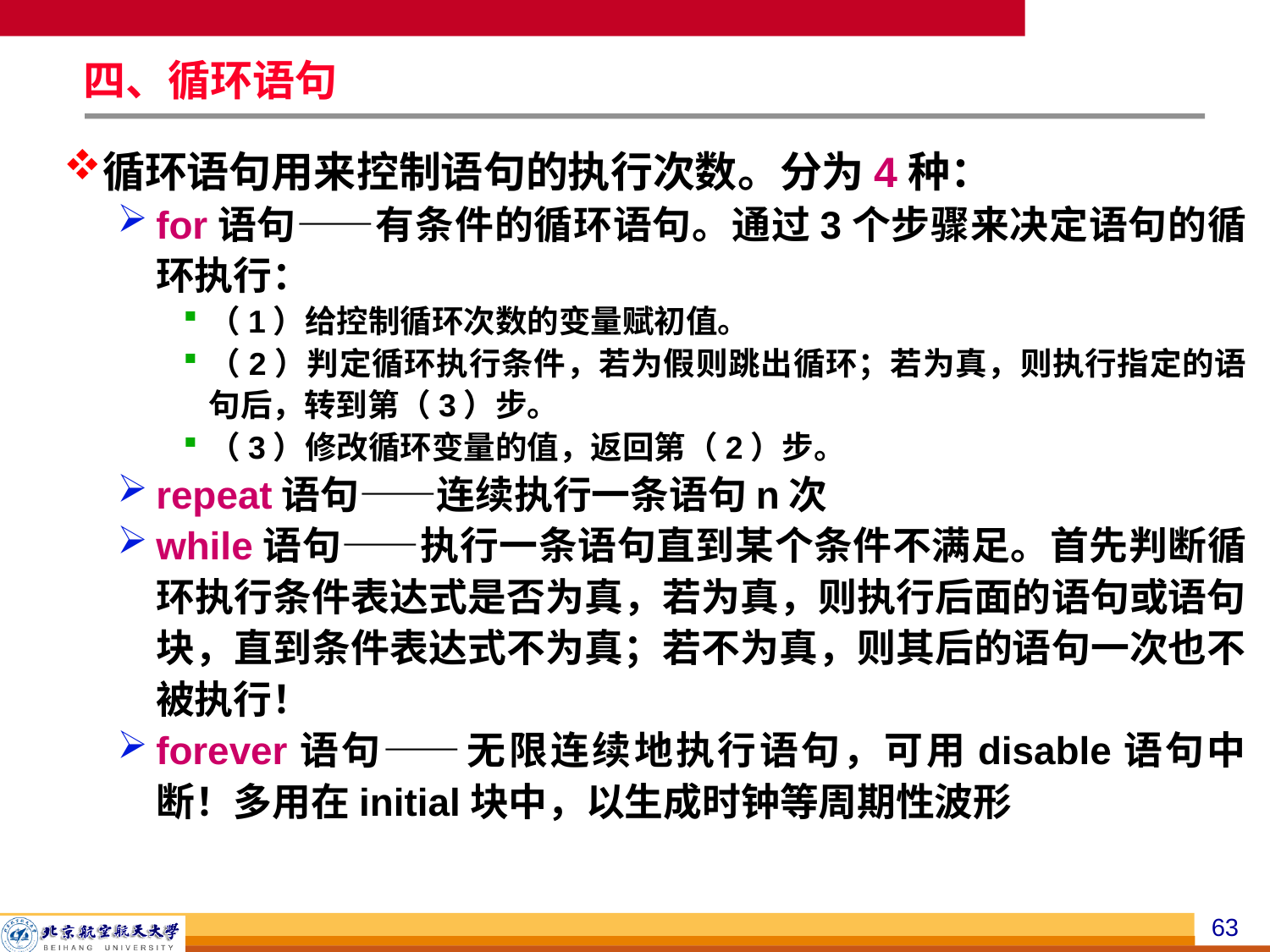

# 四、循环语句
循环语句用来控制语句的执行次数。分为4种：
for语句——有条件的循环语句。通过3个步骤来决定语句的循环执行：
（1）给控制循环次数的变量赋初值。
（2）判定循环执行条件，若为假则跳出循环；若为真，则执行指定的语句后，转到第（3）步。
（3）修改循环变量的值，返回第（2）步。
repeat语句——连续执行一条语句n次
while语句——执行一条语句直到某个条件不满足。首先判断循环执行条件表达式是否为真，若为真，则执行后面的语句或语句块，直到条件表达式不为真；若不为真，则其后的语句一次也不被执行！
forever语句——无限连续地执行语句，可用disable语句中断！多用在initial块中，以生成时钟等周期性波形